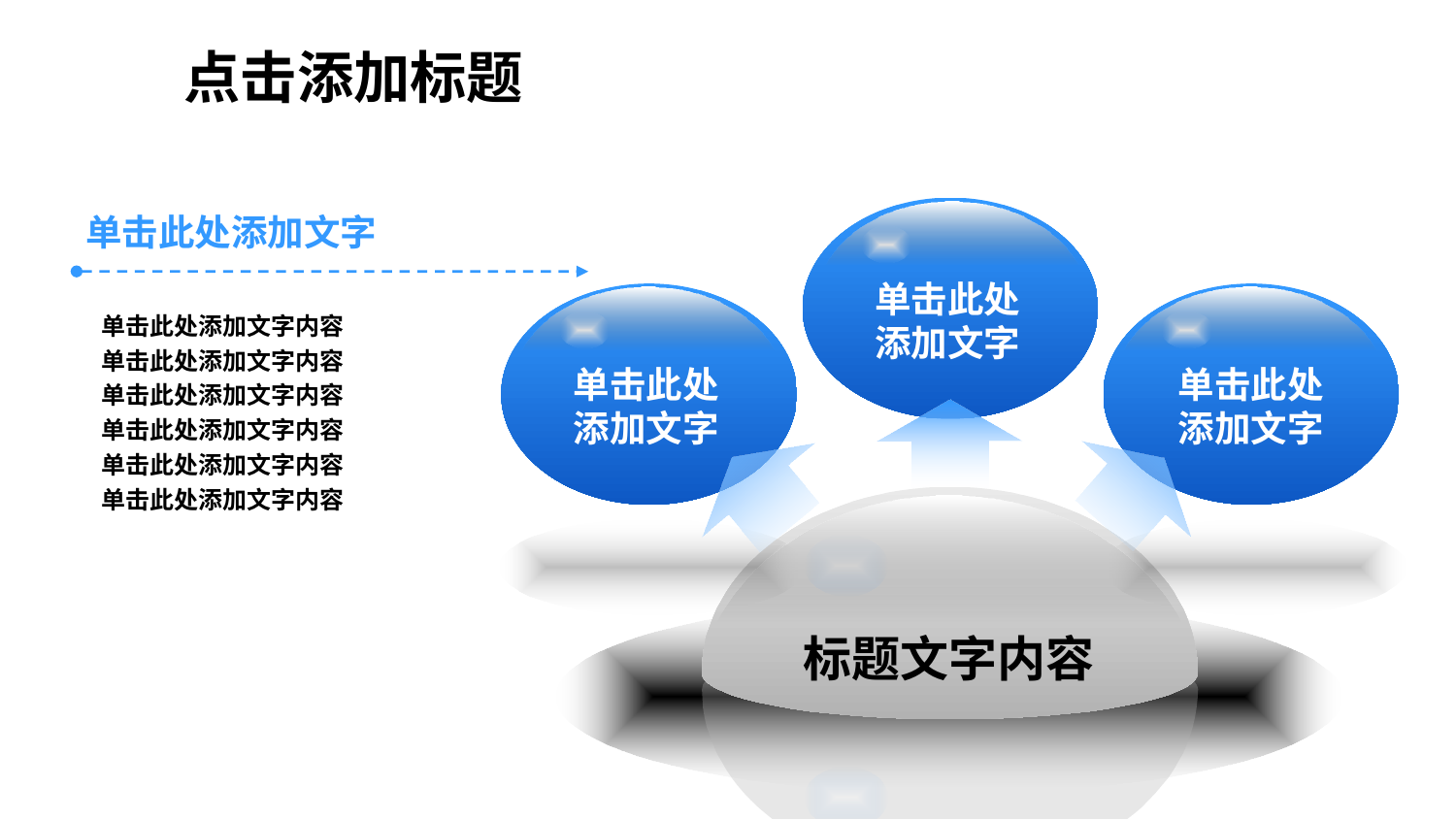

点击添加标题
单击此处添加文字

单击此处
添加文字

单击此处
添加文字

单击此处
添加文字
单击此处添加文字内容  单击此处添加文字内容
单击此处添加文字内容  单击此处添加文字内容
单击此处添加文字内容  单击此处添加文字内容

标题文字内容